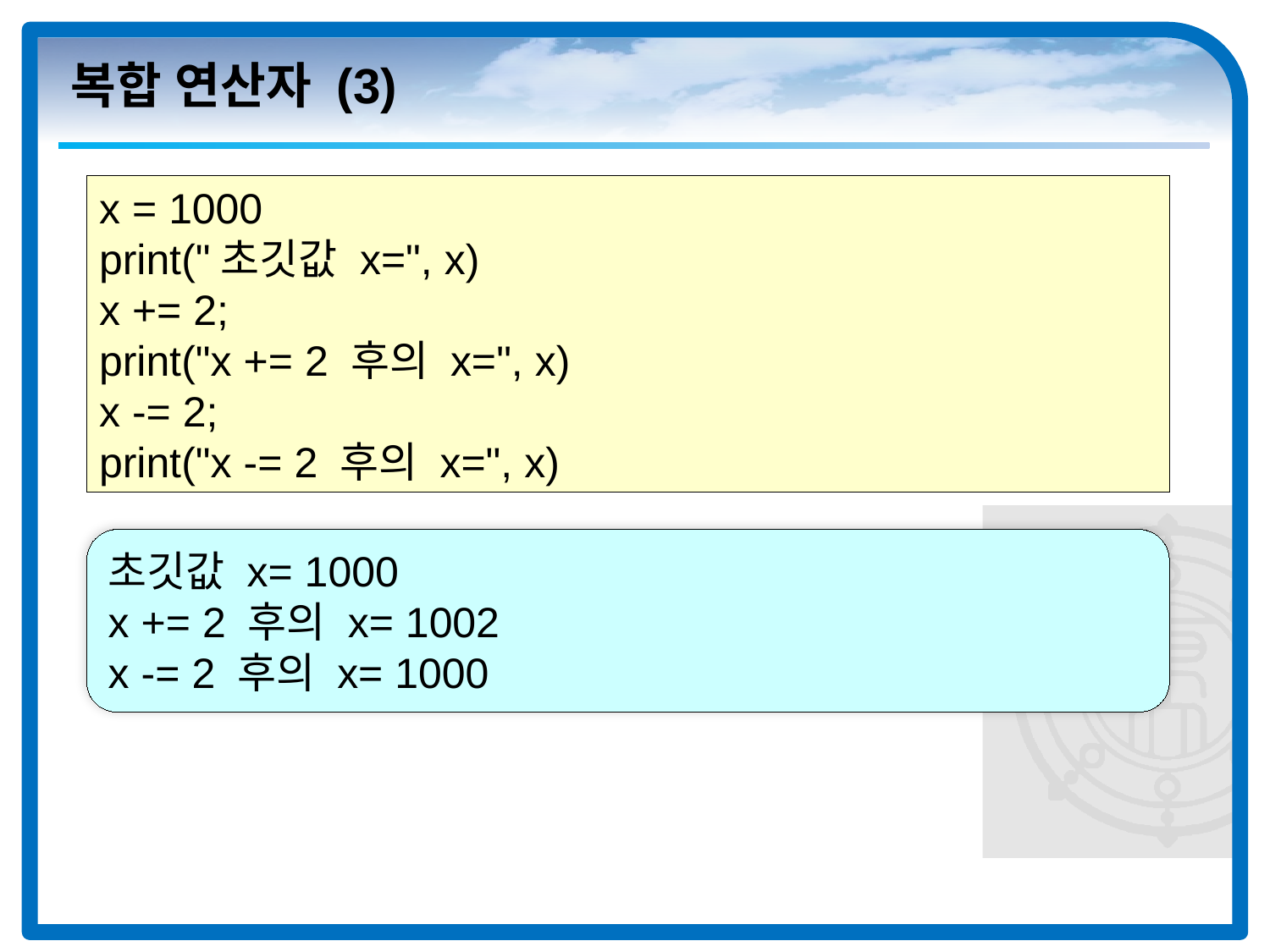

# 복합 연산자 (3)
x = 1000
print("초깃값 x=", x)
x += 2;
print("x += 2 후의 x=", x)
x -= 2;
print("x -= 2 후의 x=", x)
초깃값 x= 1000
x += 2 후의 x= 1002
x -= 2 후의 x= 1000